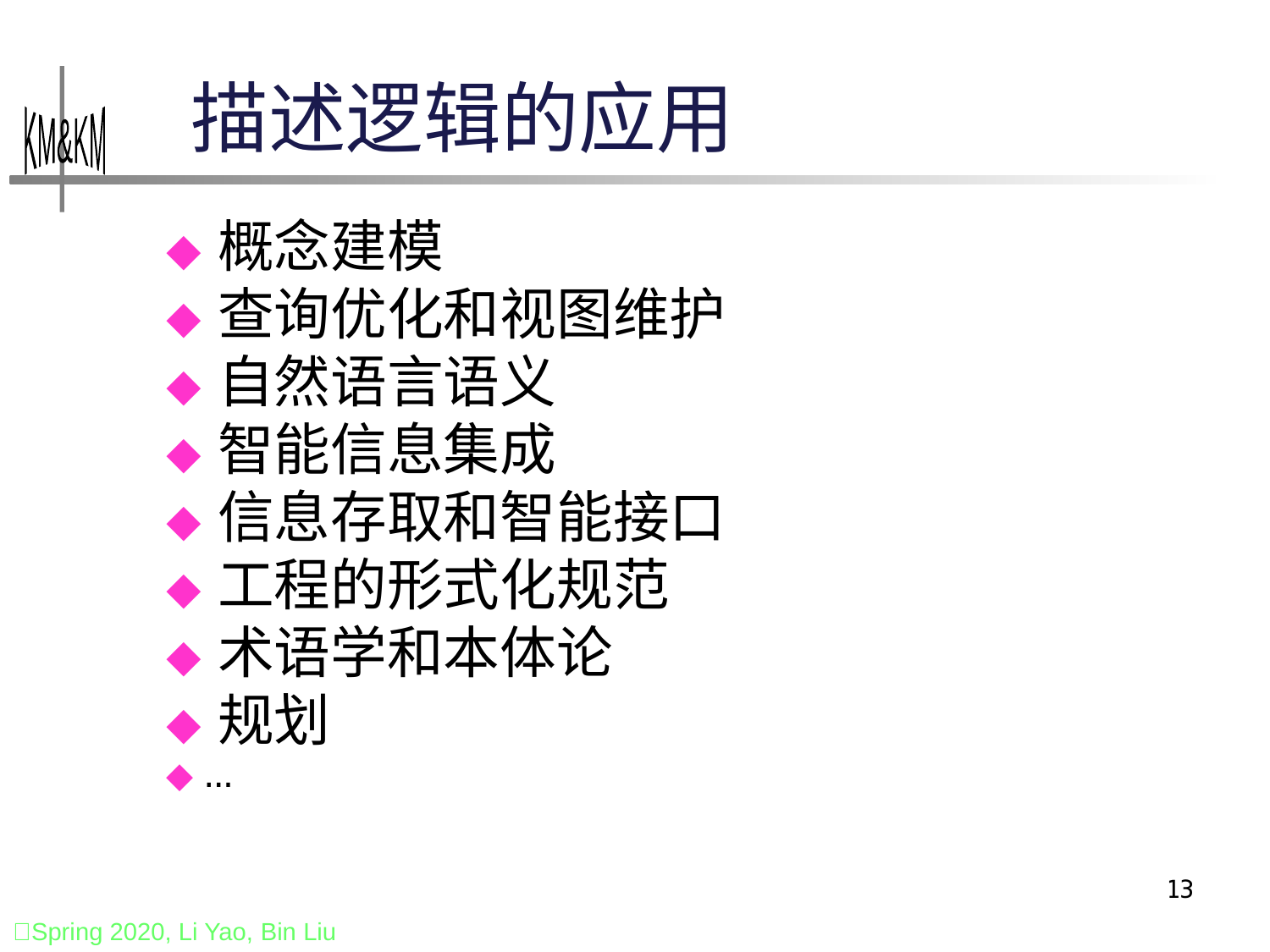

描述逻辑的应用
◆ 概念建模
◆ 查询优化和视图维护
◆ 自然语言语义
◆ 智能信息集成
◆ 信息存取和智能接口
◆ 工程的形式化规范
◆ 术语学和本体论
◆ 规划
◆ …
13